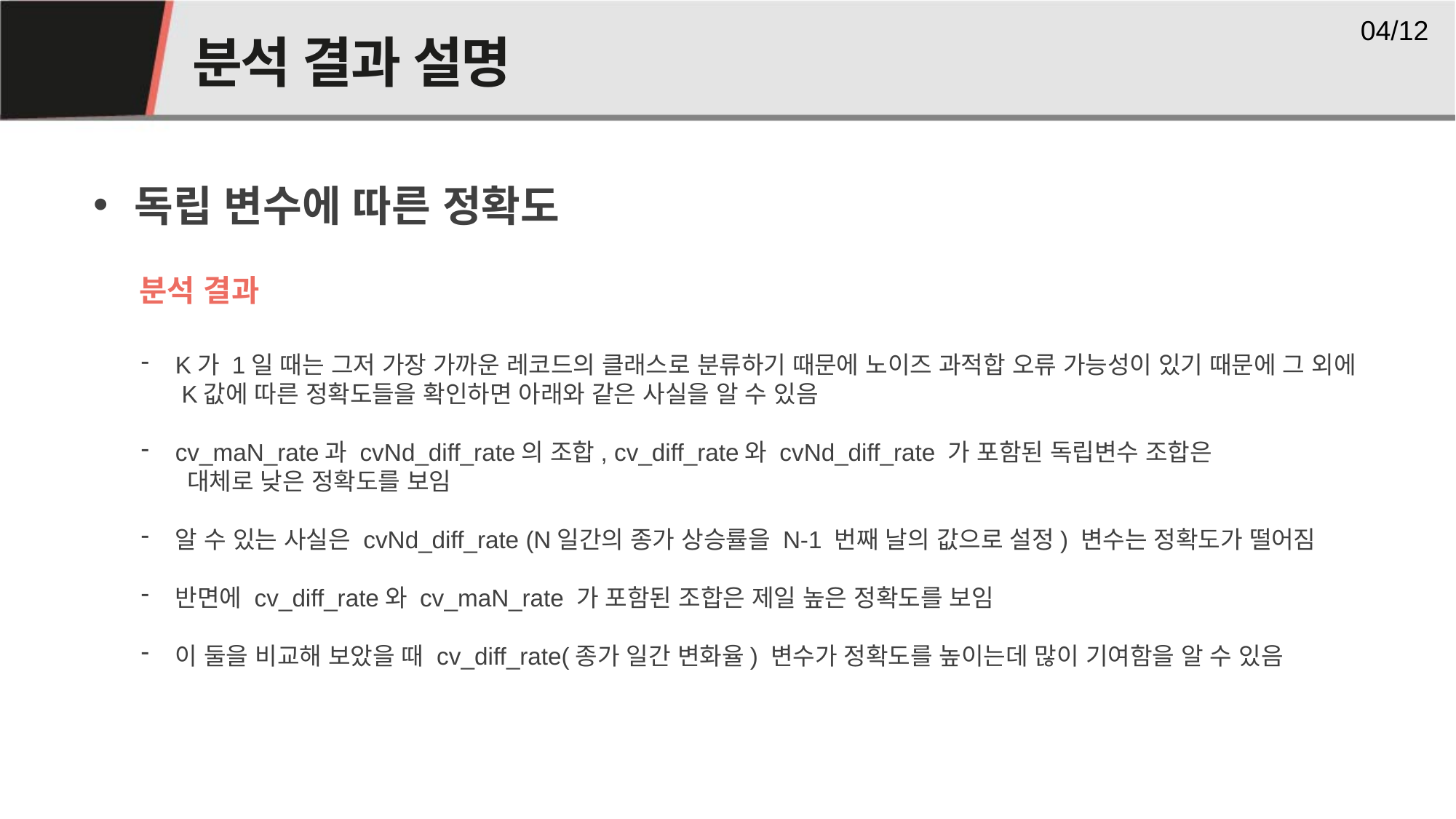

# 분석 결과 설명
04/12
02
독립 변수에 따른 정확도
분석 결과
K가 1일 때는 그저 가장 가까운 레코드의 클래스로 분류하기 때문에 노이즈 과적합 오류 가능성이 있기 때문에 그 외에
      K값에 따른 정확도들을 확인하면 아래와 같은 사실을 알 수 있음

cv_maN_rate과 cvNd_diff_rate의 조합, cv_diff_rate와 cvNd_diff_rate 가 포함된 독립변수 조합은
      대체로 낮은 정확도를 보임

알 수 있는 사실은 cvNd_diff_rate (N일간의 종가 상승률을 N-1 번째 날의 값으로 설정) 변수는 정확도가 떨어짐

반면에 cv_diff_rate와 cv_maN_rate 가 포함된 조합은 제일 높은 정확도를 보임

이 둘을 비교해 보았을 때 cv_diff_rate(종가 일간 변화율) 변수가 정확도를 높이는데 많이 기여함을 알 수 있음